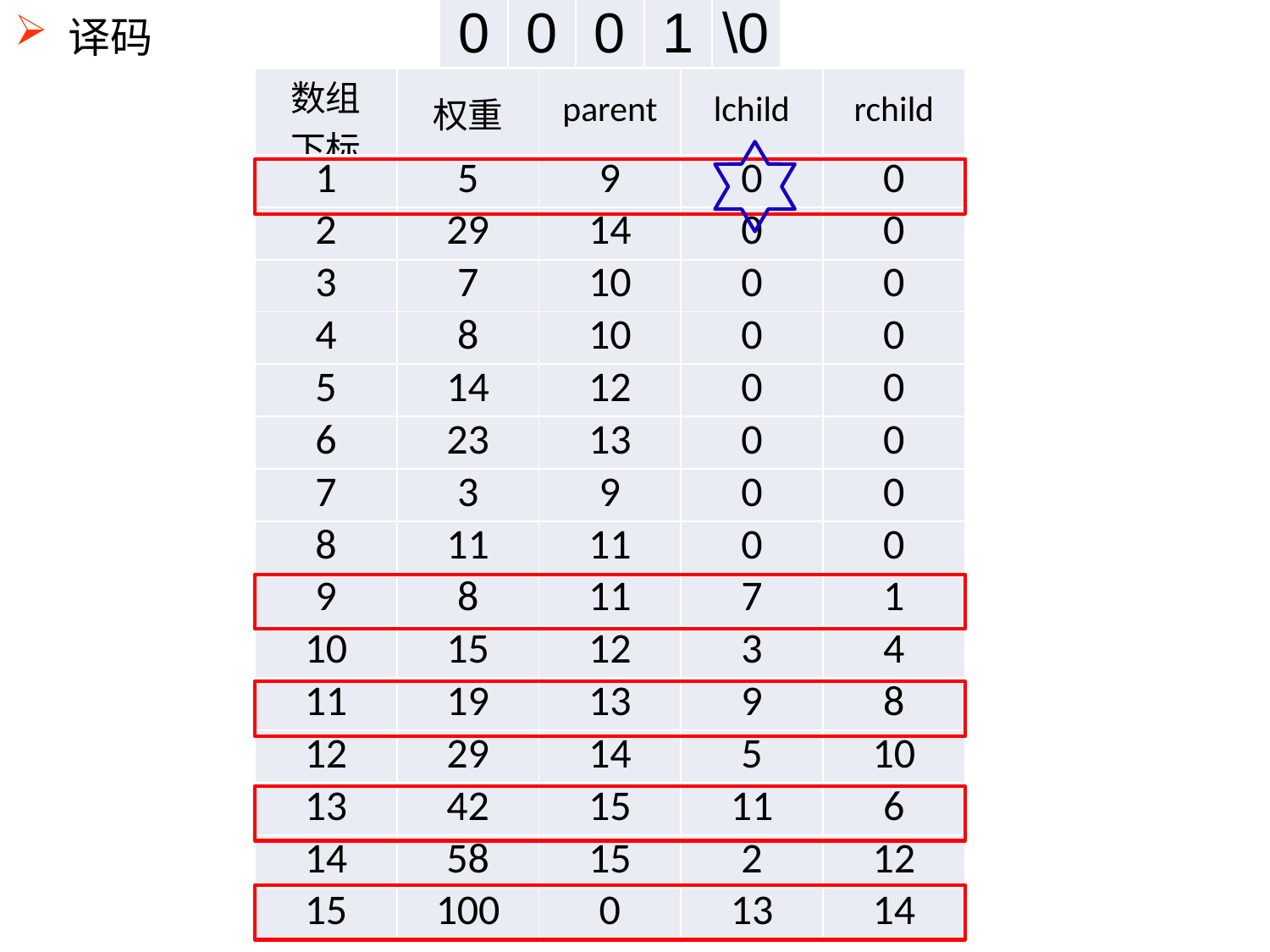

| 0 | 0 | 0 | 1 | \0 |
| --- | --- | --- | --- | --- |
 译码
| 数组 下标 | 权重 | parent | lchild | rchild |
| --- | --- | --- | --- | --- |
| 1 | 5 | 9 | 0 | 0 |
| 2 | 29 | 14 | 0 | 0 |
| 3 | 7 | 10 | 0 | 0 |
| 4 | 8 | 10 | 0 | 0 |
| 5 | 14 | 12 | 0 | 0 |
| 6 | 23 | 13 | 0 | 0 |
| 7 | 3 | 9 | 0 | 0 |
| 8 | 11 | 11 | 0 | 0 |
| 9 | 8 | 11 | 7 | 1 |
| 10 | 15 | 12 | 3 | 4 |
| 11 | 19 | 13 | 9 | 8 |
| 12 | 29 | 14 | 5 | 10 |
| 13 | 42 | 15 | 11 | 6 |
| 14 | 58 | 15 | 2 | 12 |
| 15 | 100 | 0 | 13 | 14 |